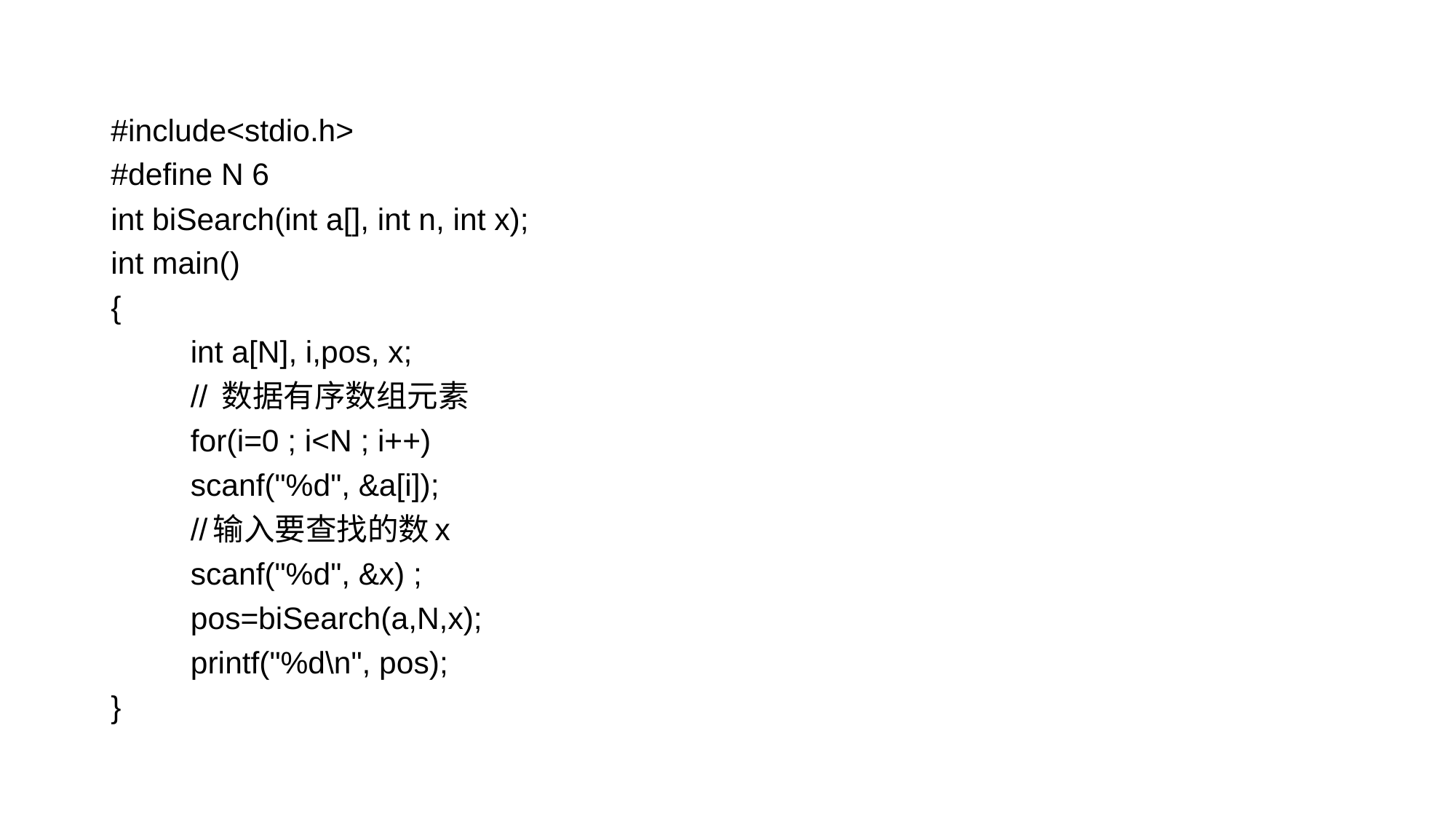

#include<stdio.h>
#define N 6
int biSearch(int a[], int n, int x);
int main()
{
	int a[N], i,pos, x;
	// 数据有序数组元素
	for(i=0 ; i<N ; i++)
		scanf("%d", &a[i]);
	//输入要查找的数x
	scanf("%d", &x) ;
	pos=biSearch(a,N,x);
	printf("%d\n", pos);
}